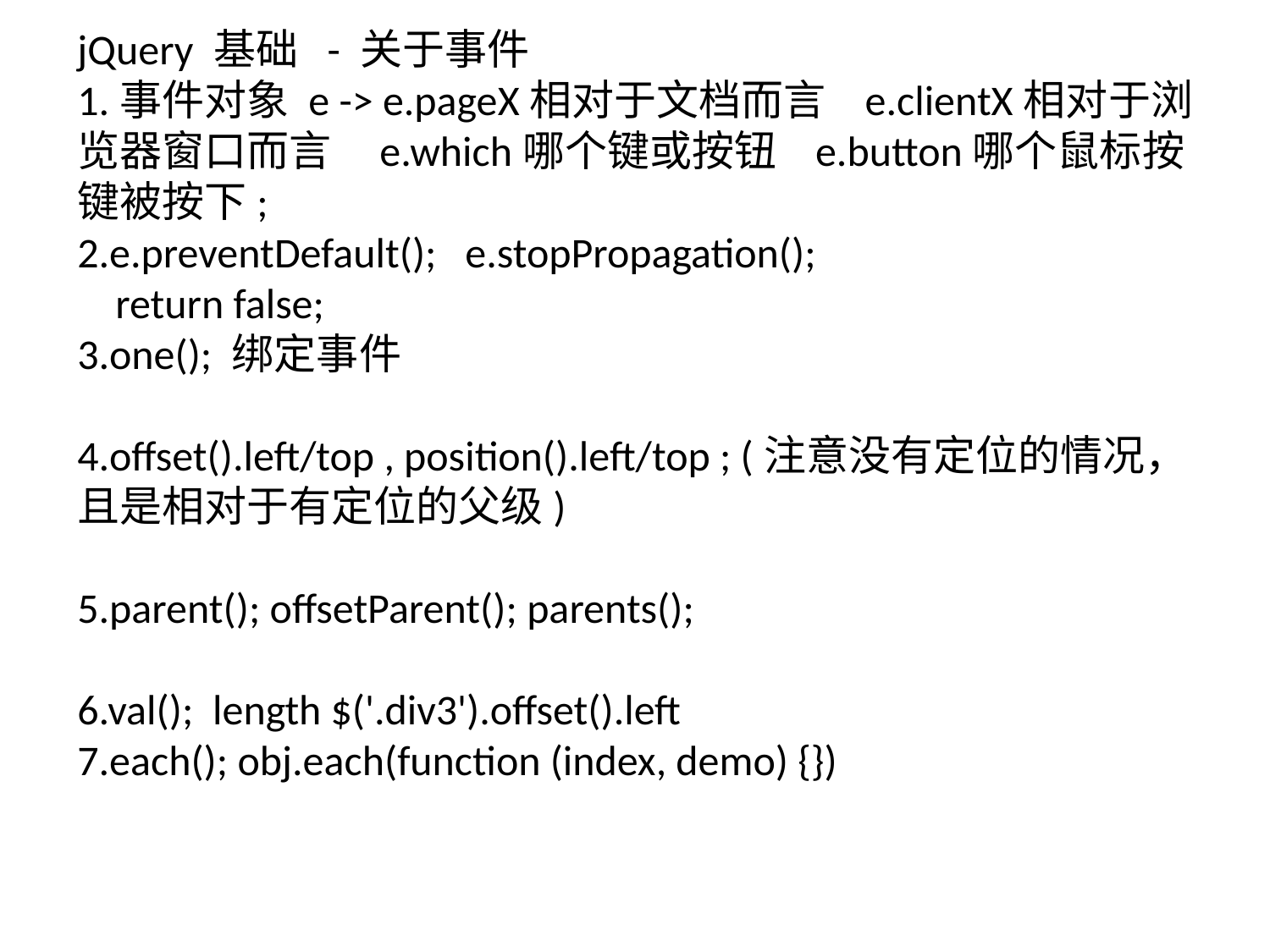

# Title
jQuery 基础  - 关于事件
1.事件对象 e -> e.pageX相对于文档而言   e.clientX相对于浏览器窗口而言    e.which哪个键或按钮   e.button哪个鼠标按键被按下;
2.e.preventDefault();   e.stopPropagation();
    return false;
3.one(); 绑定事件

4.offset().left/top , position().left/top ; (注意没有定位的情况，且是相对于有定位的父级)

5.parent(); offsetParent(); parents();

6.val();  length $('.div3').offset().left
7.each(); obj.each(function (index, demo) {})